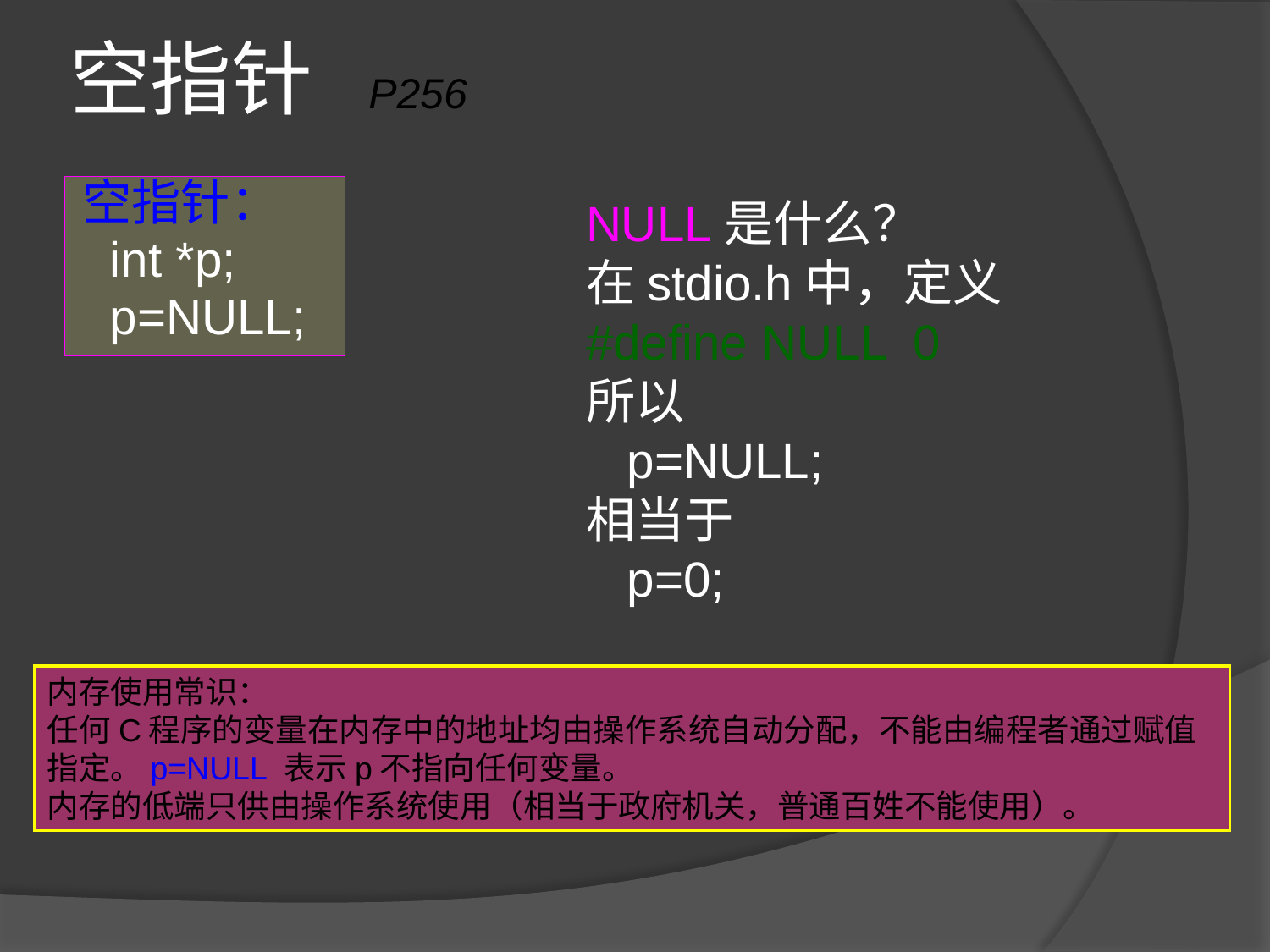

# 空指针  P256
空指针：
  int *p;
  p=NULL;
NULL是什么？
在stdio.h中，定义
#define NULL  0
所以
   p=NULL;
相当于
   p=0;
内存使用常识：
任何C程序的变量在内存中的地址均由操作系统自动分配，不能由编程者通过赋值指定。p=NULL 表示p不指向任何变量。
内存的低端只供由操作系统使用（相当于政府机关，普通百姓不能使用）。